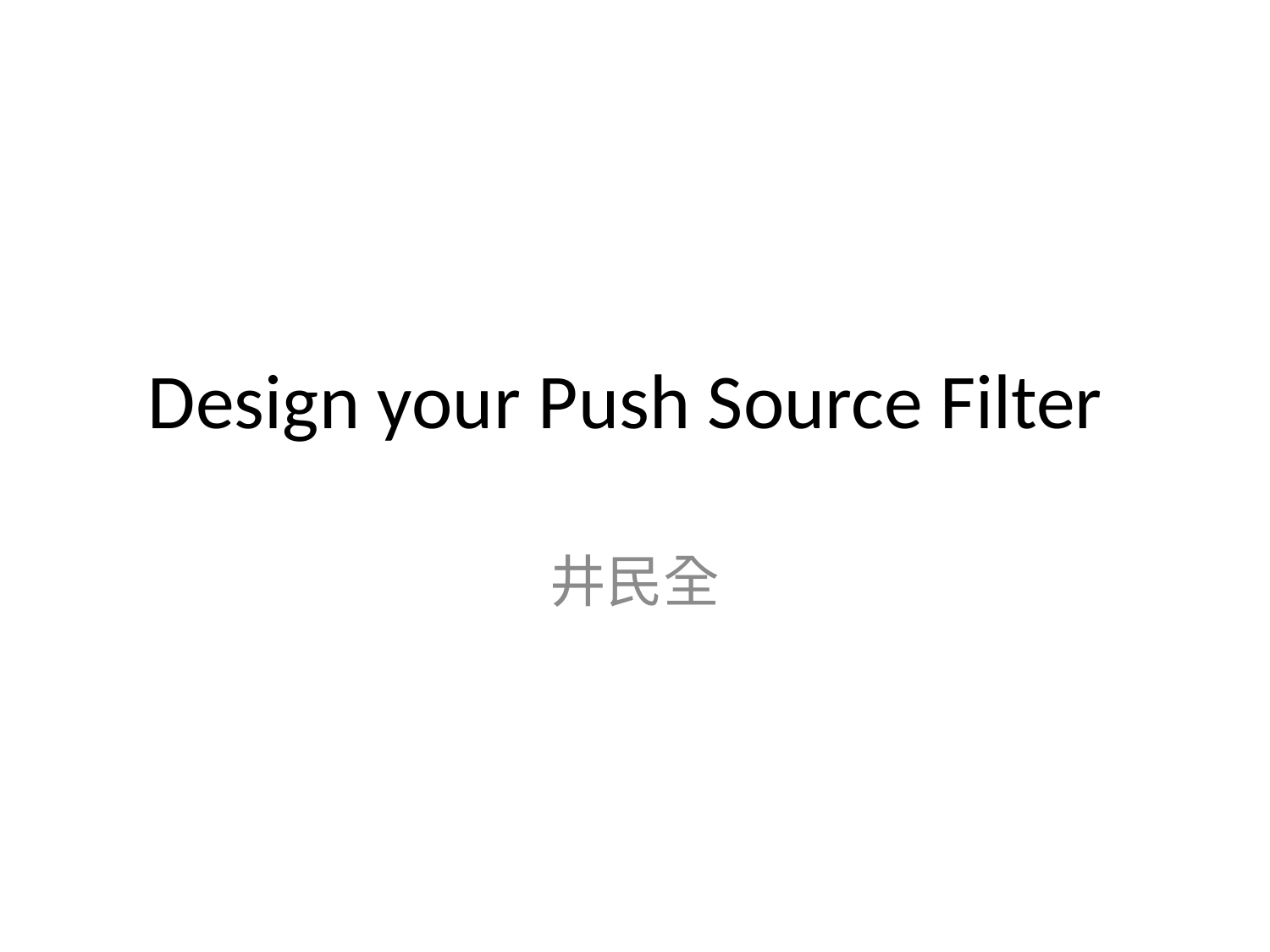

# Design your Push Source Filter
井民全